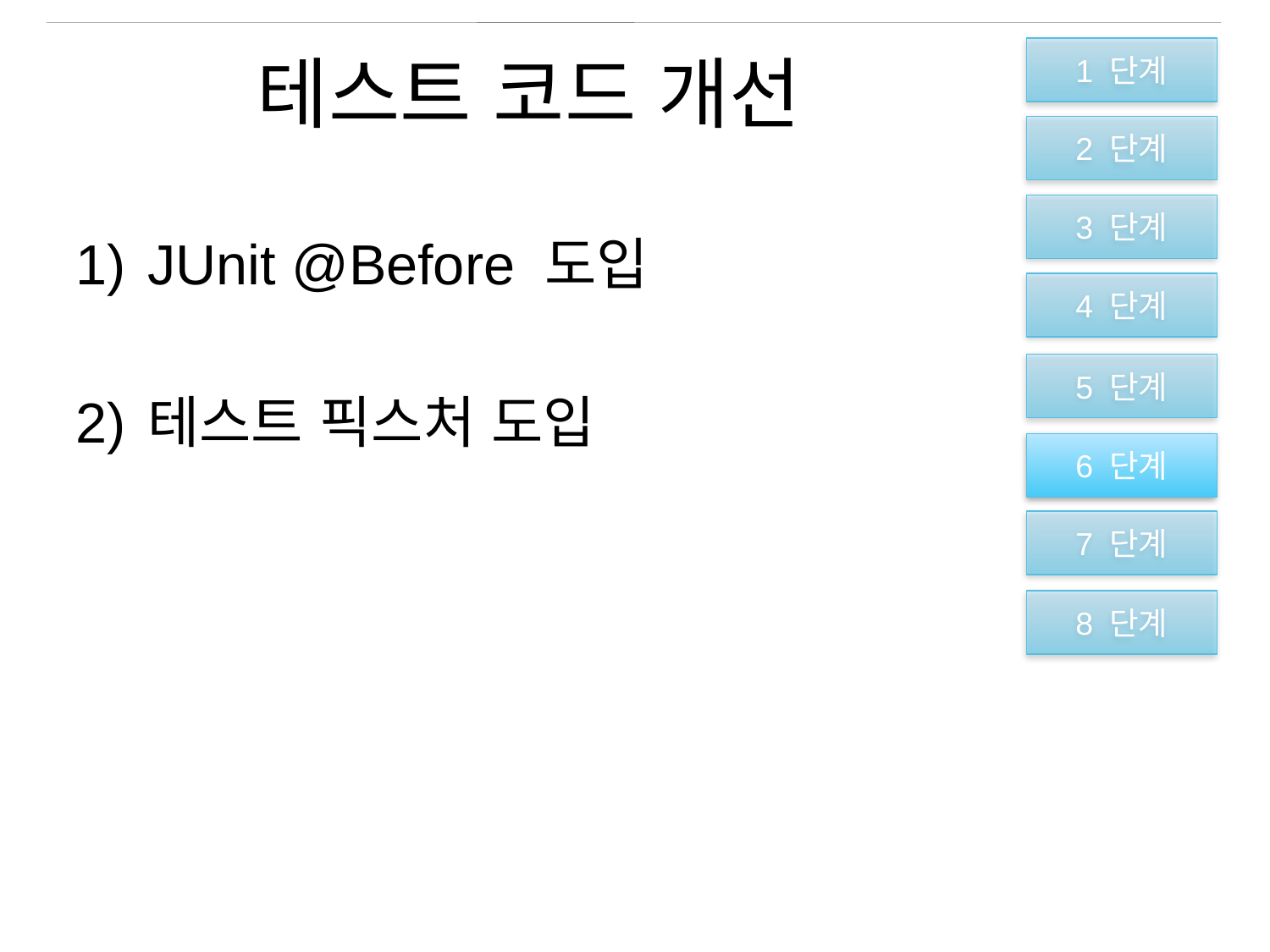

# 테스트 코드 개선
1 단계
2 단계
3 단계
4 단계
5 단계
6 단계
7 단계
8 단계
JUnit @Before 도입

테스트 픽스처 도입